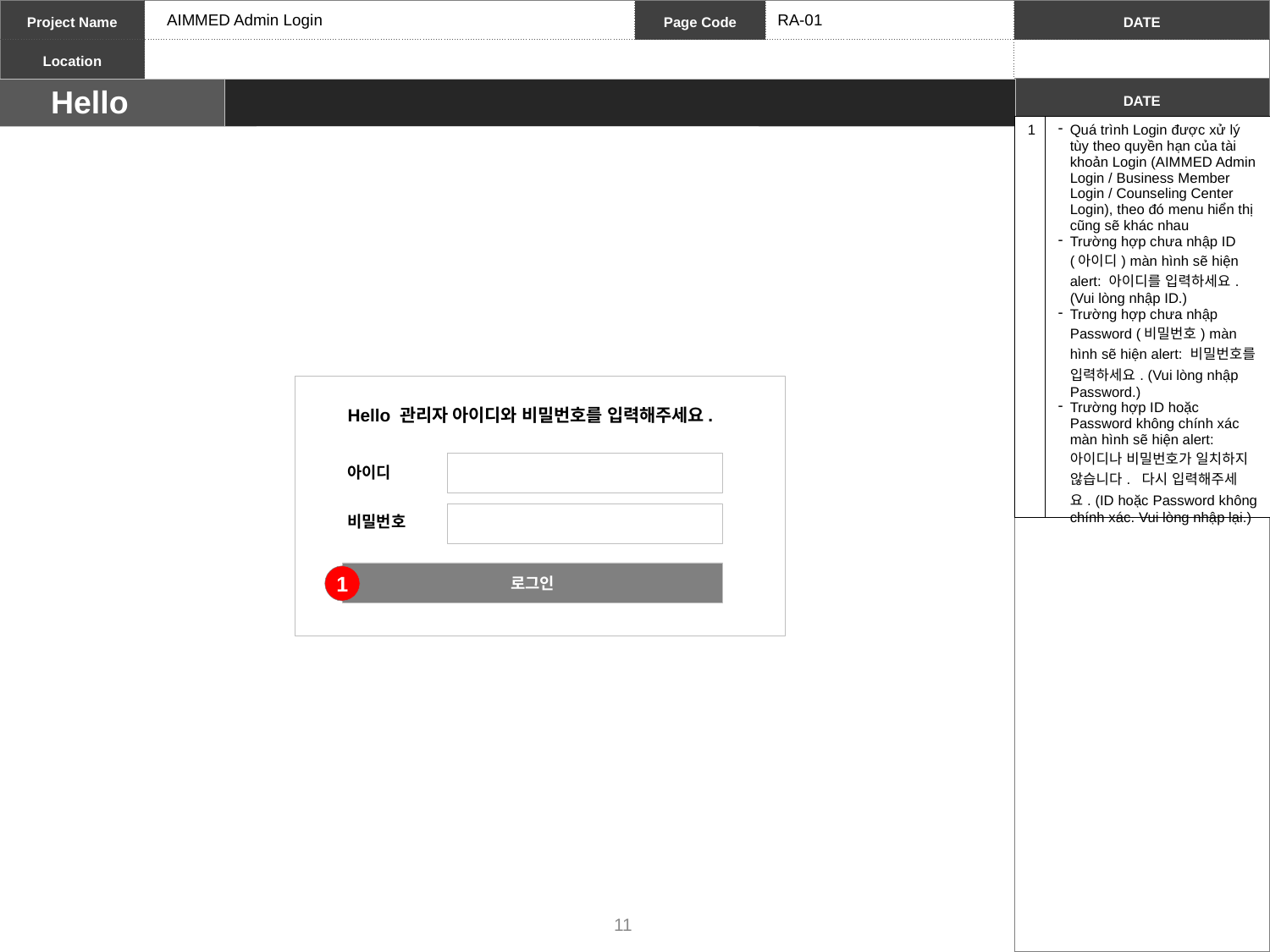

AIMMED Admin Login
RA-01
| 1 | Quá trình Login được xử lý tùy theo quyền hạn của tài khoản Login (AIMMED Admin Login / Business Member Login / Counseling Center Login), theo đó menu hiển thị cũng sẽ khác nhau Trường hợp chưa nhập ID (아이디) màn hình sẽ hiện alert: 아이디를 입력하세요. (Vui lòng nhập ID.) Trường hợp chưa nhập Password (비밀번호) màn hình sẽ hiện alert: 비밀번호를 입력하세요. (Vui lòng nhập Password.) Trường hợp ID hoặc Password không chính xác màn hình sẽ hiện alert: 아이디나 비밀번호가 일치하지 않습니다. 다시 입력해주세요. (ID hoặc Password không chính xác. Vui lòng nhập lại.) |
| --- | --- |

Hello 관리자 아이디와 비밀번호를 입력해주세요.

아이디

비밀번호
로그인
1
11